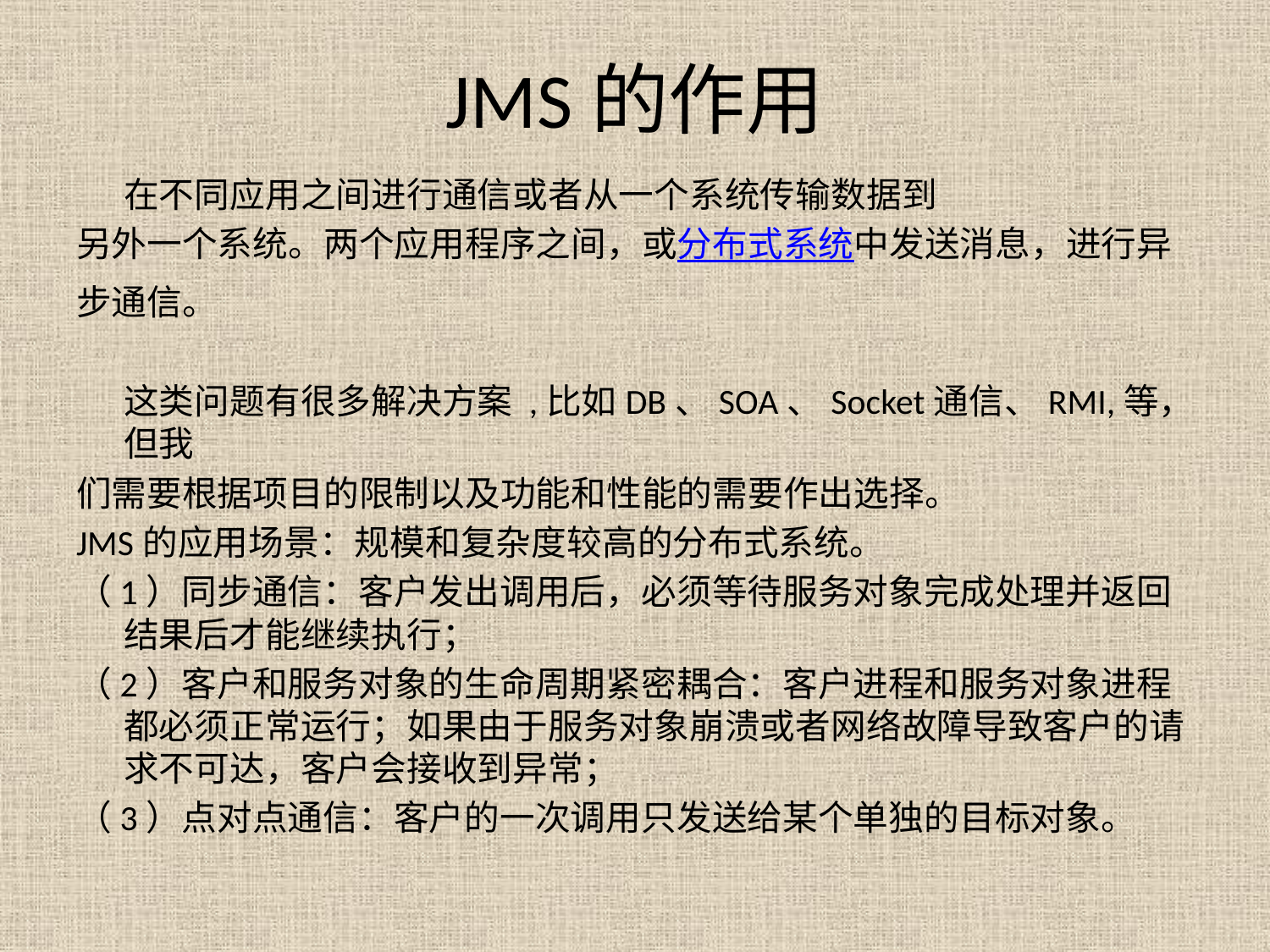

# JMS的作用
	在不同应用之间进行通信或者从一个系统传输数据到
另外一个系统。两个应用程序之间，或分布式系统中发送消息，进行异
步通信。

	这类问题有很多解决方案 ,比如DB、SOA、Socket通信、RMI,等，但我
们需要根据项目的限制以及功能和性能的需要作出选择。
JMS的应用场景：规模和复杂度较高的分布式系统。
（1）同步通信：客户发出调用后，必须等待服务对象完成处理并返回结果后才能继续执行；
（2）客户和服务对象的生命周期紧密耦合：客户进程和服务对象进程都必须正常运行；如果由于服务对象崩溃或者网络故障导致客户的请求不可达，客户会接收到异常；
（3）点对点通信：客户的一次调用只发送给某个单独的目标对象。